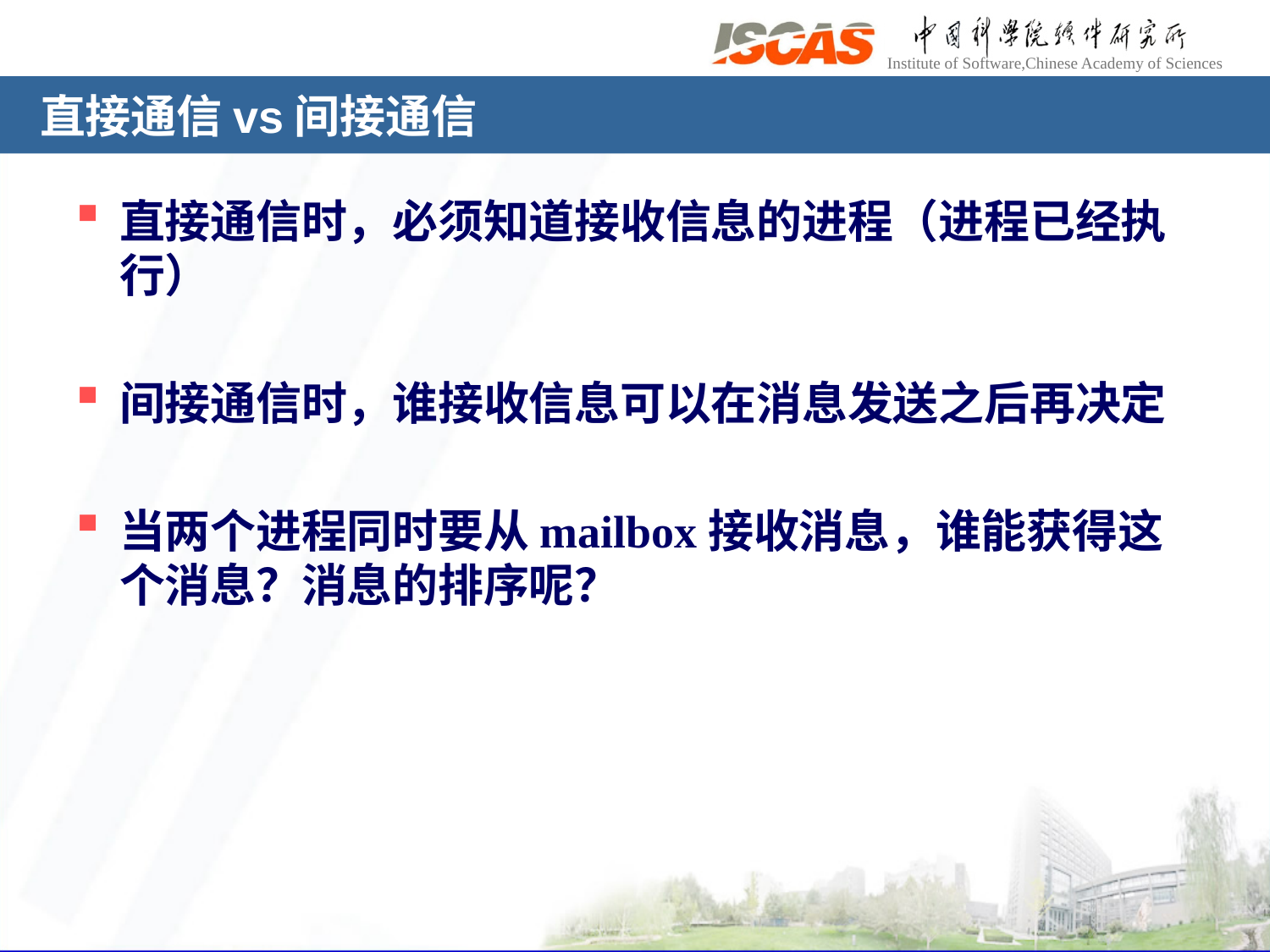

# 直接通信vs间接通信
直接通信时，必须知道接收信息的进程（进程已经执行）

间接通信时，谁接收信息可以在消息发送之后再决定

当两个进程同时要从mailbox接收消息，谁能获得这个消息？消息的排序呢？